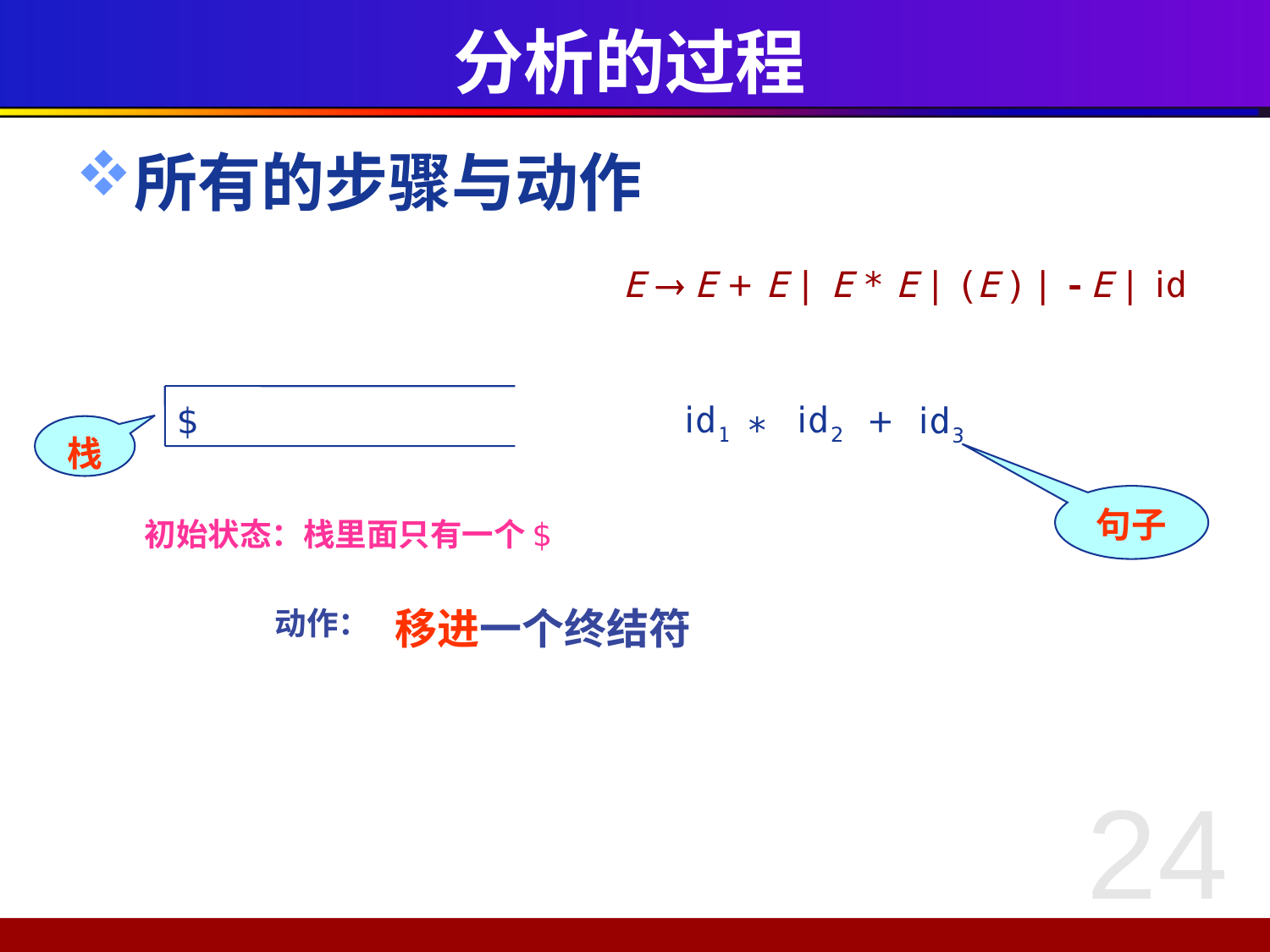

# 分析的过程
所有的步骤与动作
E → E + E | E * E | (E ) | − E | id

id1
id2
$
+
id3
*
栈

句子
初始状态：栈里面只有一个$
移进一个终结符
动作：